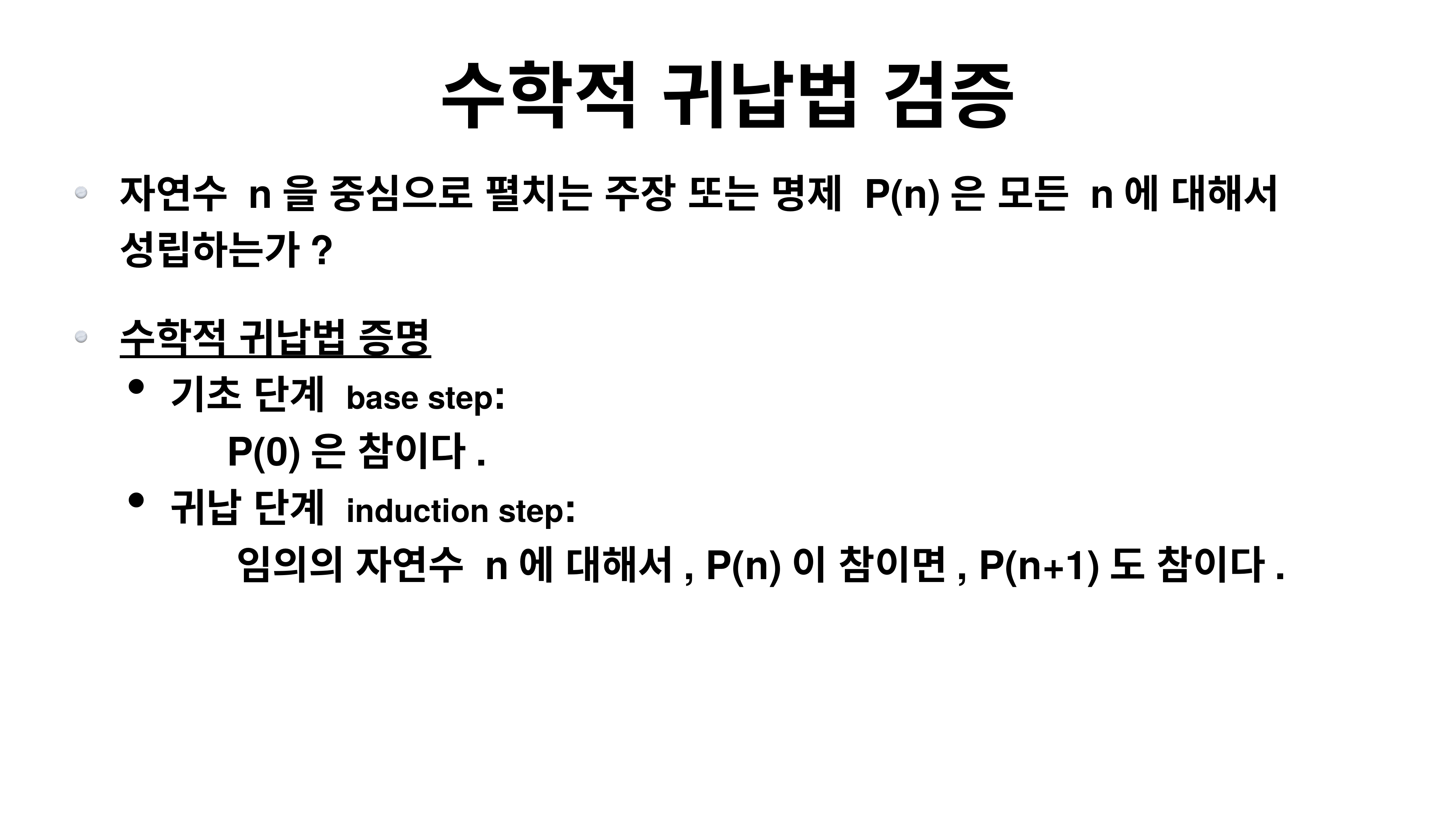

수학적 귀납법 검증
자연수 n을 중심으로 펼치는 주장 또는 명제 P(n)은 모든 n에 대해서 성립하는가?
수학적 귀납법 증명
기초 단계 base step:
              P(0)은 참이다.
귀납 단계 induction step:
              임의의 자연수 n에 대해서, P(n)이 참이면, P(n+1)도 참이다.